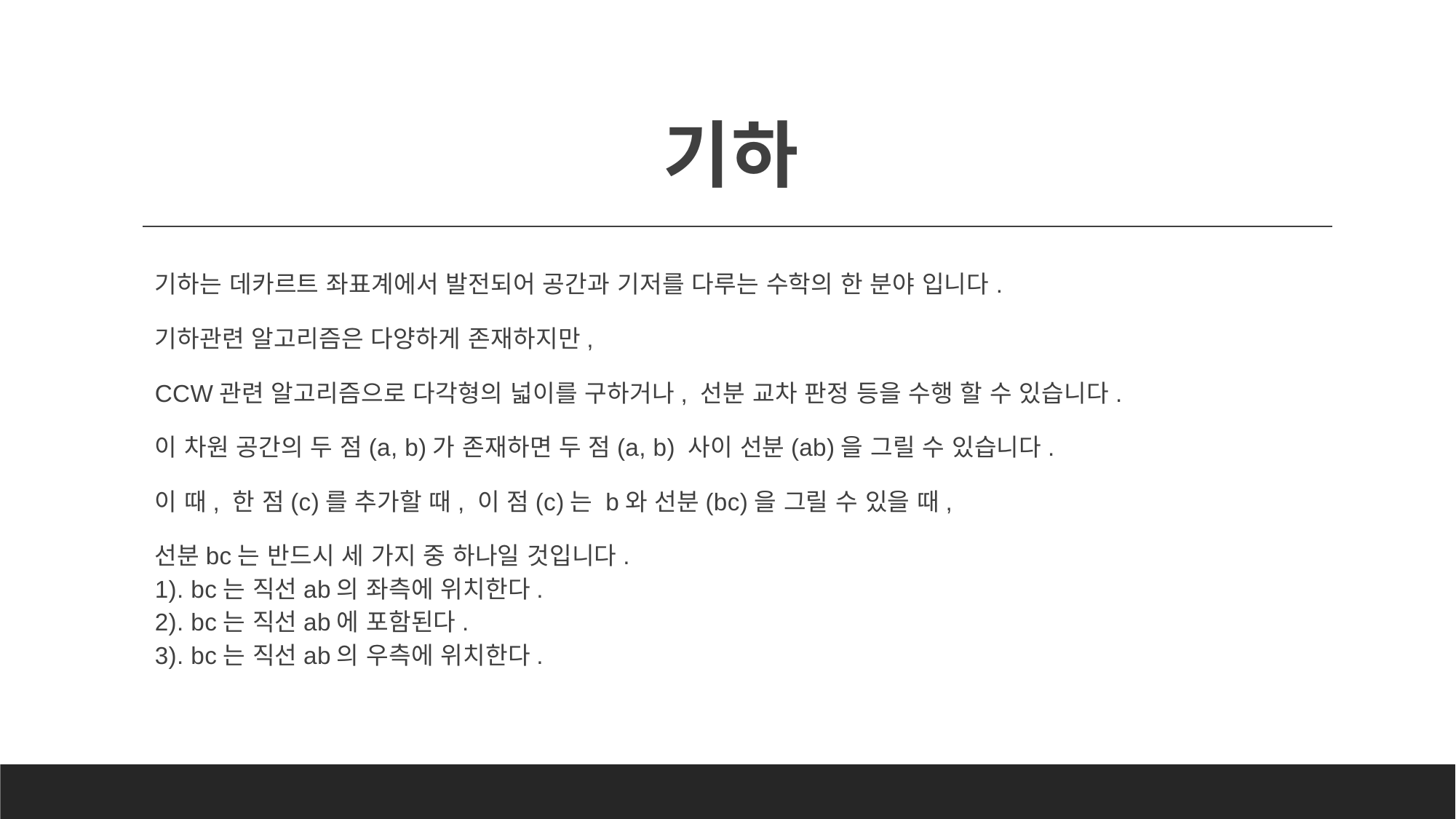

# 기하
기하는 데카르트 좌표계에서 발전되어 공간과 기저를 다루는 수학의 한 분야 입니다.
기하관련 알고리즘은 다양하게 존재하지만,
CCW관련 알고리즘으로 다각형의 넓이를 구하거나, 선분 교차 판정 등을 수행 할 수 있습니다.
이 차원 공간의 두 점(a, b)가 존재하면 두 점(a, b) 사이 선분(ab)을 그릴 수 있습니다.
이 때, 한 점(c)를 추가할 때, 이 점(c)는 b와 선분(bc)을 그릴 수 있을 때,
선분bc는 반드시 세 가지 중 하나일 것입니다.
1). bc는 직선ab의 좌측에 위치한다.
2). bc는 직선ab에 포함된다.
3). bc는 직선ab의 우측에 위치한다.